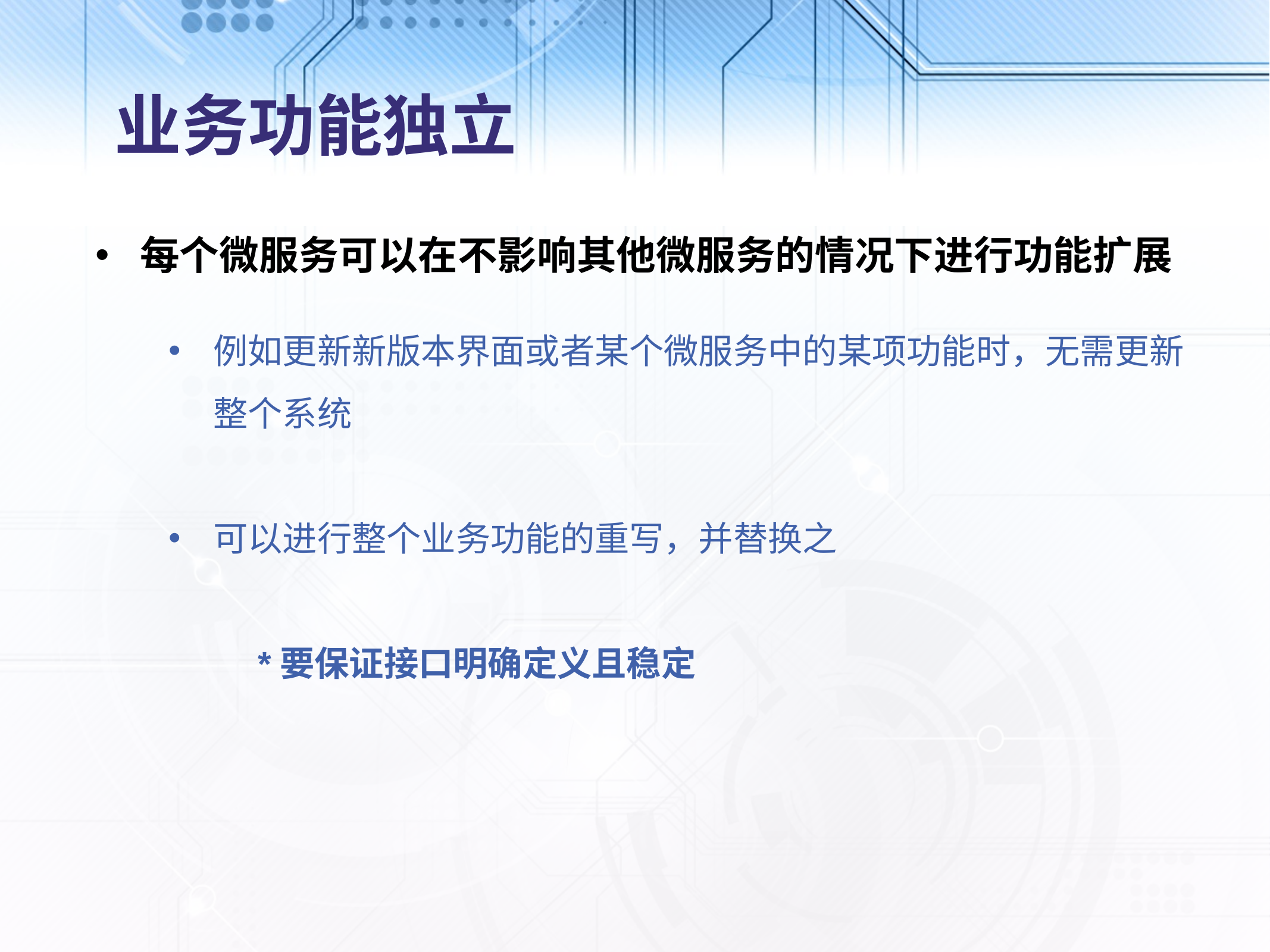

# 业务功能独立
每个微服务可以在不影响其他微服务的情况下进行功能扩展
例如更新新版本界面或者某个微服务中的某项功能时，无需更新整个系统

可以进行整个业务功能的重写，并替换之

	*要保证接口明确定义且稳定